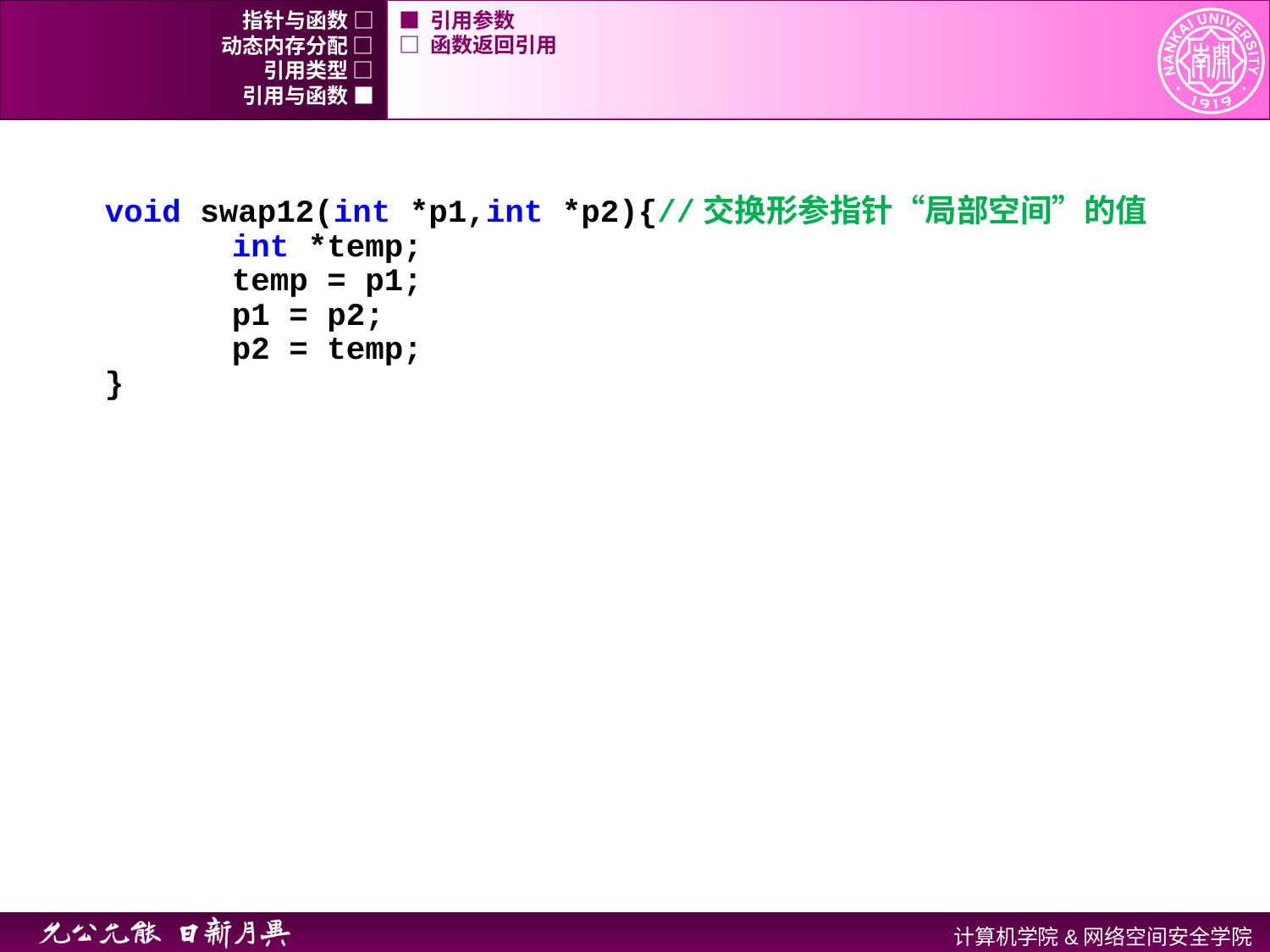

指针与函数 □
■ 引用参数
动态内存分配 □
□ 函数返回引用
引用类型 □

引用与函数 ■

void swap12(int *p1,int *p2){//交换形参指针“局部空间”的值
	int *temp;
	temp = p1;
	p1 = p2;
	p2 = temp;
}